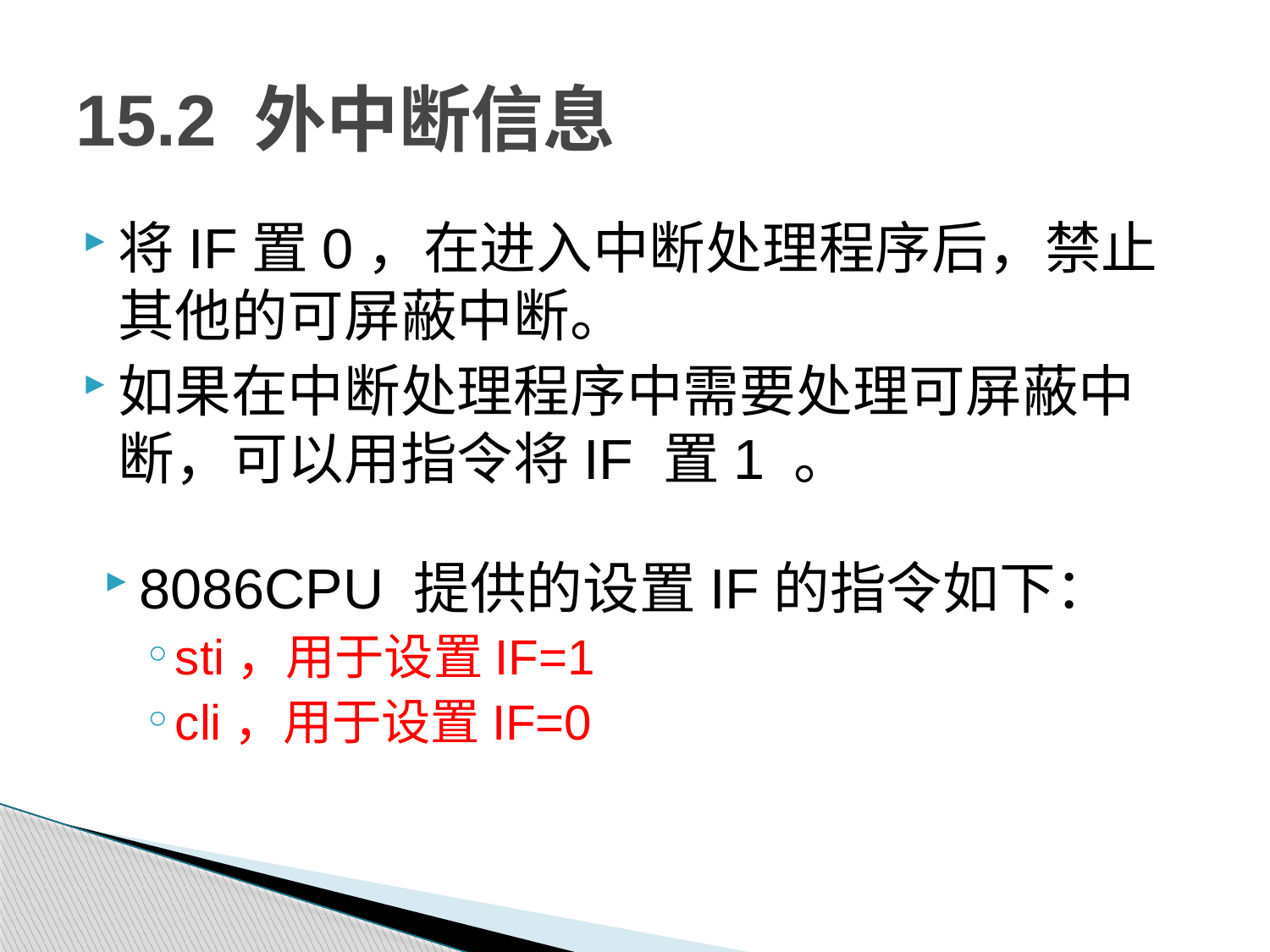

# 15.2 外中断信息
将IF置0，在进入中断处理程序后，禁止其他的可屏蔽中断。
如果在中断处理程序中需要处理可屏蔽中断，可以用指令将IF 置1 。
8086CPU 提供的设置IF的指令如下：
sti，用于设置IF=1
cli，用于设置IF=0